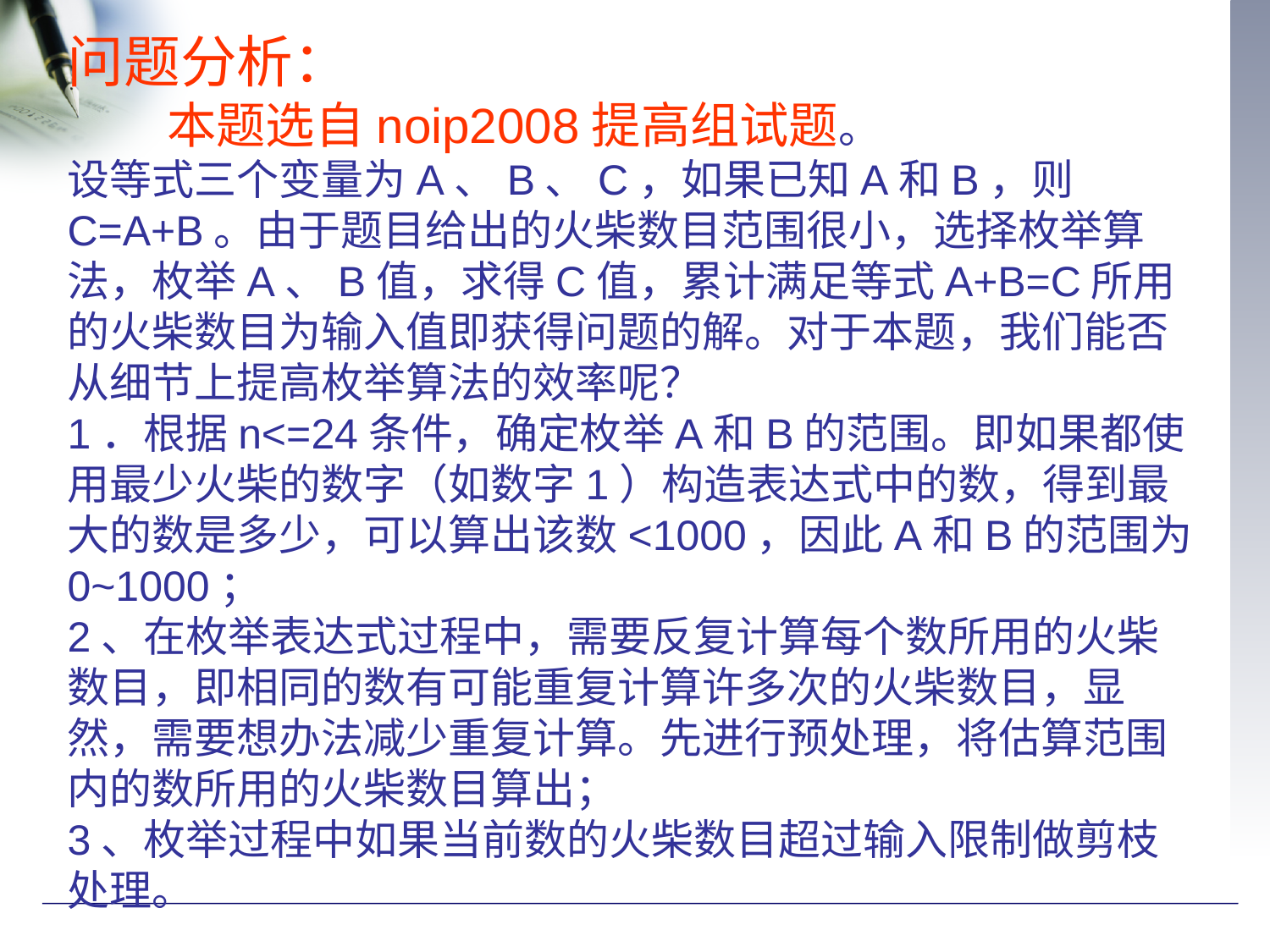

问题分析：
        本题选自noip2008提高组试题。
设等式三个变量为A、B、C，如果已知A和B，则C=A+B。由于题目给出的火柴数目范围很小，选择枚举算法，枚举A、B值，求得C值，累计满足等式A+B=C所用的火柴数目为输入值即获得问题的解。对于本题，我们能否从细节上提高枚举算法的效率呢？
1．根据n<=24条件，确定枚举A和B的范围。即如果都使用最少火柴的数字（如数字1）构造表达式中的数，得到最大的数是多少，可以算出该数<1000，因此A和B的范围为0~1000；
2、在枚举表达式过程中，需要反复计算每个数所用的火柴数目，即相同的数有可能重复计算许多次的火柴数目，显然，需要想办法减少重复计算。先进行预处理，将估算范围内的数所用的火柴数目算出；
3、枚举过程中如果当前数的火柴数目超过输入限制做剪枝处理。